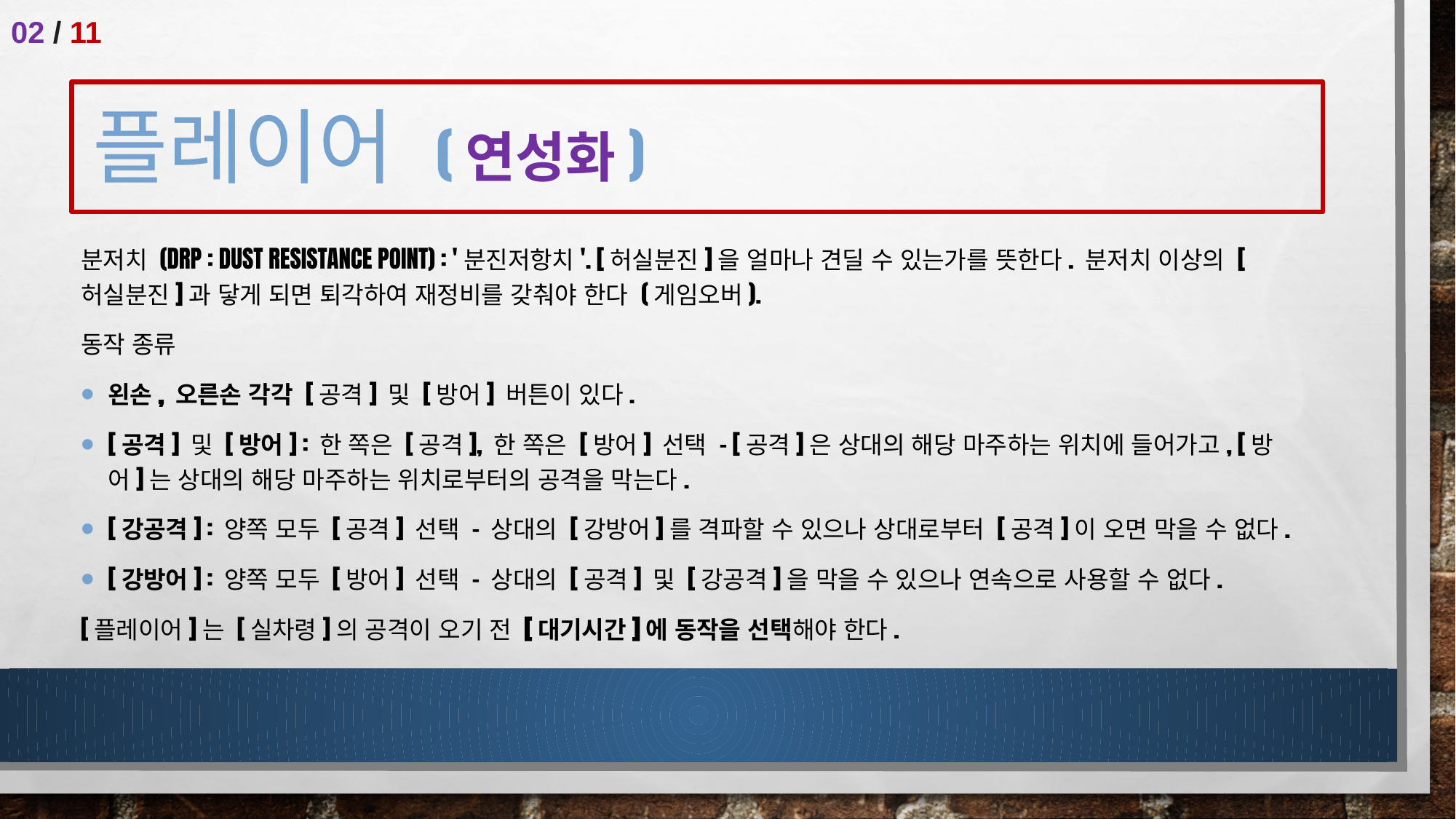

02 / 11

# 플레이어 (연성화)
분저치 (DRP : Dust Resistance Point) : '분진저항치'. [허실분진]을 얼마나 견딜 수 있는가를 뜻한다. 분저치 이상의 [허실분진]과 닿게 되면 퇴각하여 재정비를 갖춰야 한다 (게임오버).
동작 종류
왼손, 오른손 각각 [공격] 및 [방어] 버튼이 있다.
[공격] 및 [방어] : 한 쪽은 [공격], 한 쪽은 [방어] 선택 - [공격]은 상대의 해당 마주하는 위치에 들어가고, [방어]는 상대의 해당 마주하는 위치로부터의 공격을 막는다.
[강공격] : 양쪽 모두 [공격] 선택 - 상대의 [강방어]를 격파할 수 있으나 상대로부터 [공격]이 오면 막을 수 없다.
[강방어] : 양쪽 모두 [방어] 선택 - 상대의 [공격] 및 [강공격]을 막을 수 있으나 연속으로 사용할 수 없다.
[플레이어]는 [실차령]의 공격이 오기 전 [대기시간]에 동작을 선택해야 한다.